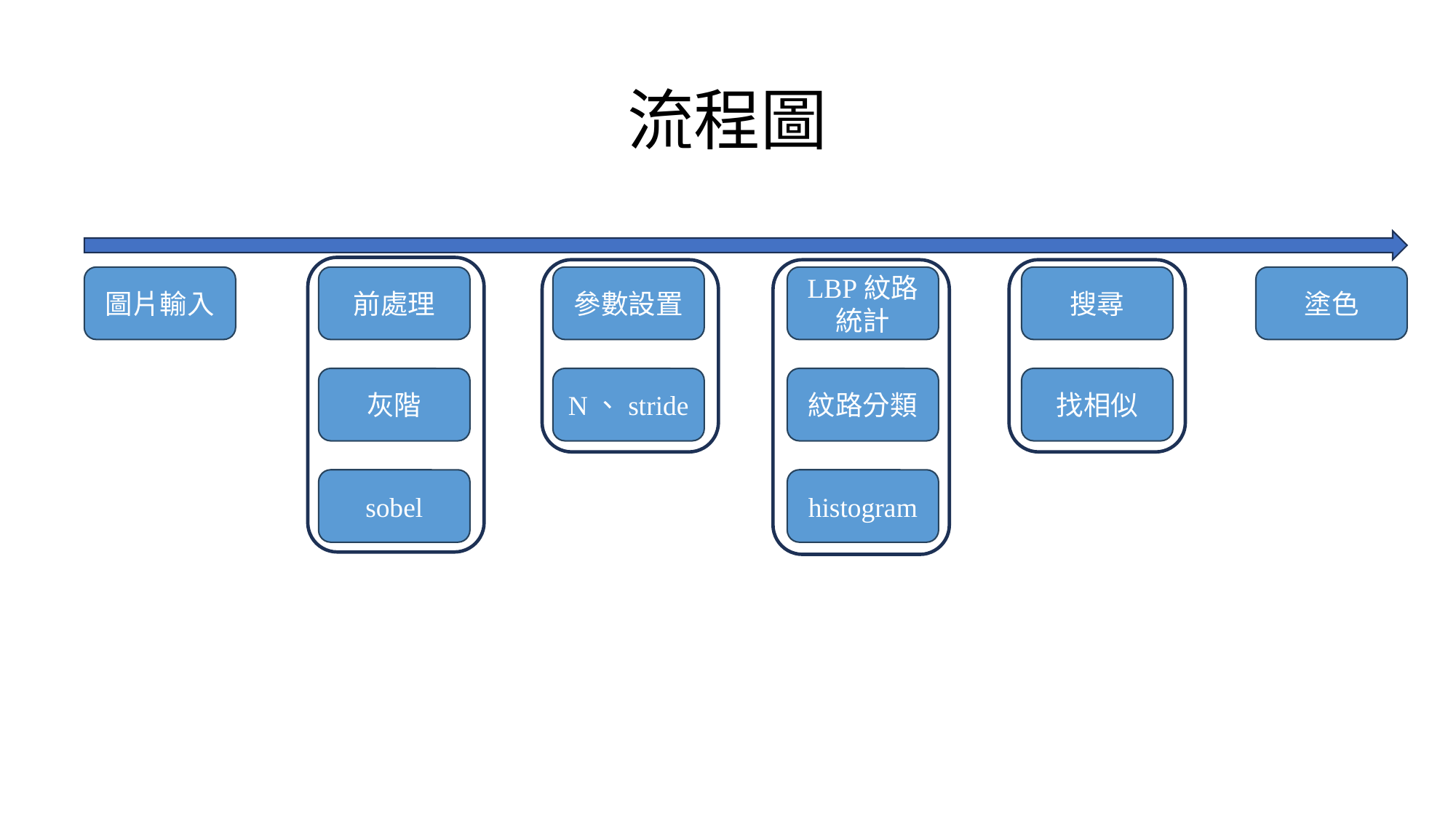

# 流程圖

圖片輸入
前處理
參數設置
LBP紋路統計
搜尋
塗色
灰階
N、stride
紋路分類
找相似
sobel
histogram